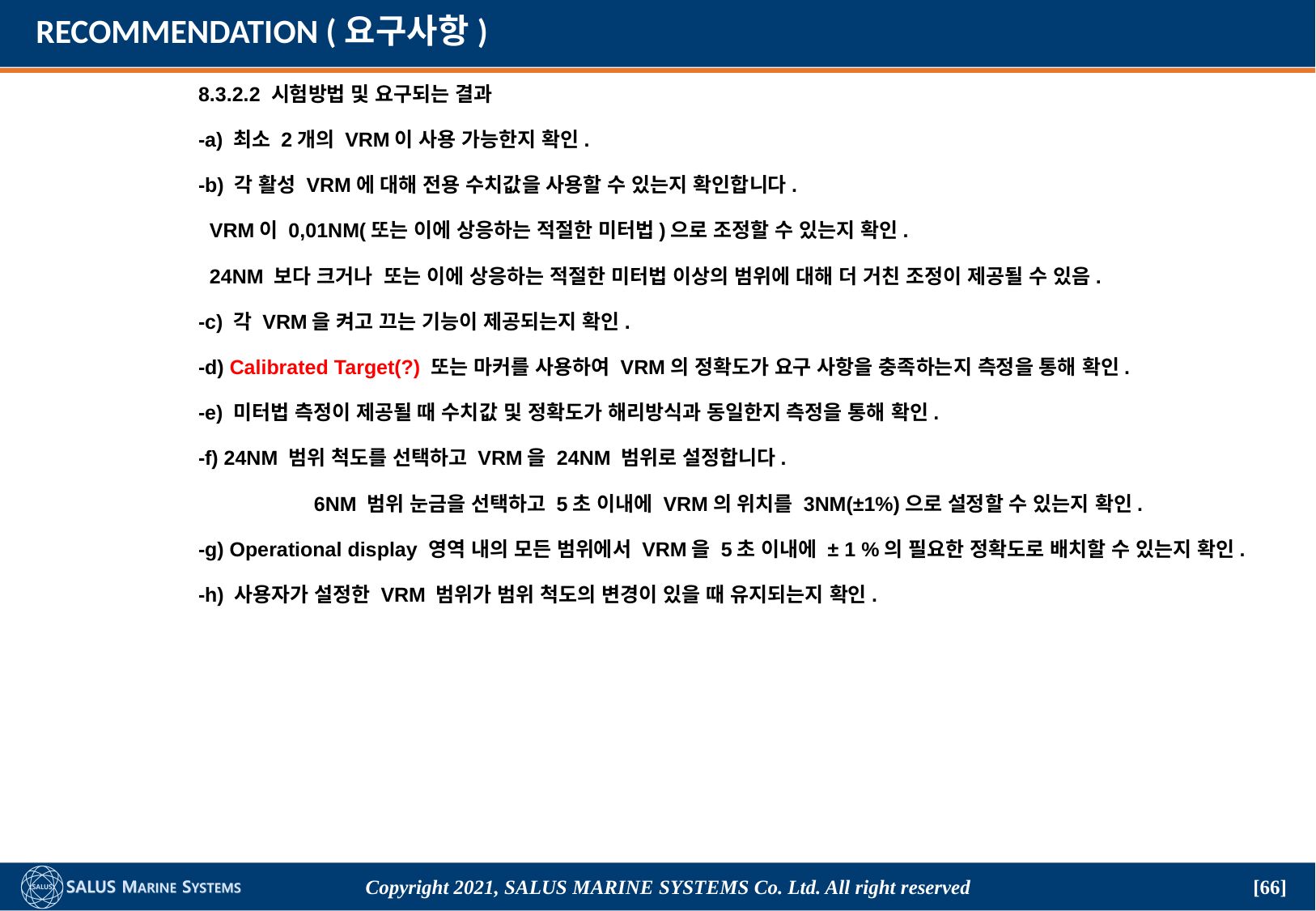

# RECOMMENDATION (요구사항)
	 8.3.2.2 시험방법 및 요구되는 결과
	 -a) 최소 2개의 VRM이 사용 가능한지 확인.
	 -b) 각 활성 VRM에 대해 전용 수치값을 사용할 수 있는지 확인합니다.
	   VRM이 0,01NM(또는 이에 상응하는 적절한 미터법)으로 조정할 수 있는지 확인.
	   24NM 보다 크거나  또는 이에 상응하는 적절한 미터법 이상의 범위에 대해 더 거친 조정이 제공될 수 있음.
	 -c) 각 VRM을 켜고 끄는 기능이 제공되는지 확인.
	 -d) Calibrated Target(?) 또는 마커를 사용하여 VRM의 정확도가 요구 사항을 충족하는지 측정을 통해 확인.
	 -e) 미터법 측정이 제공될 때 수치값 및 정확도가 해리방식과 동일한지 측정을 통해 확인.
	 -f) 24NM 범위 척도를 선택하고 VRM을 24NM 범위로 설정합니다.
		6NM 범위 눈금을 선택하고 5초 이내에 VRM의 위치를 ​​3NM(±1%)으로 설정할 수 있는지 확인.
	 -g) Operational display 영역 내의 모든 범위에서 VRM을 5초 이내에 ± 1 %의 필요한 정확도로 배치할 수 있는지 확인.
	 -h) 사용자가 설정한 VRM 범위가 범위 척도의 변경이 있을 때 유지되는지 확인.
Copyright 2021, SALUS Marine Systems Co. Ltd. All right reserved
[66]